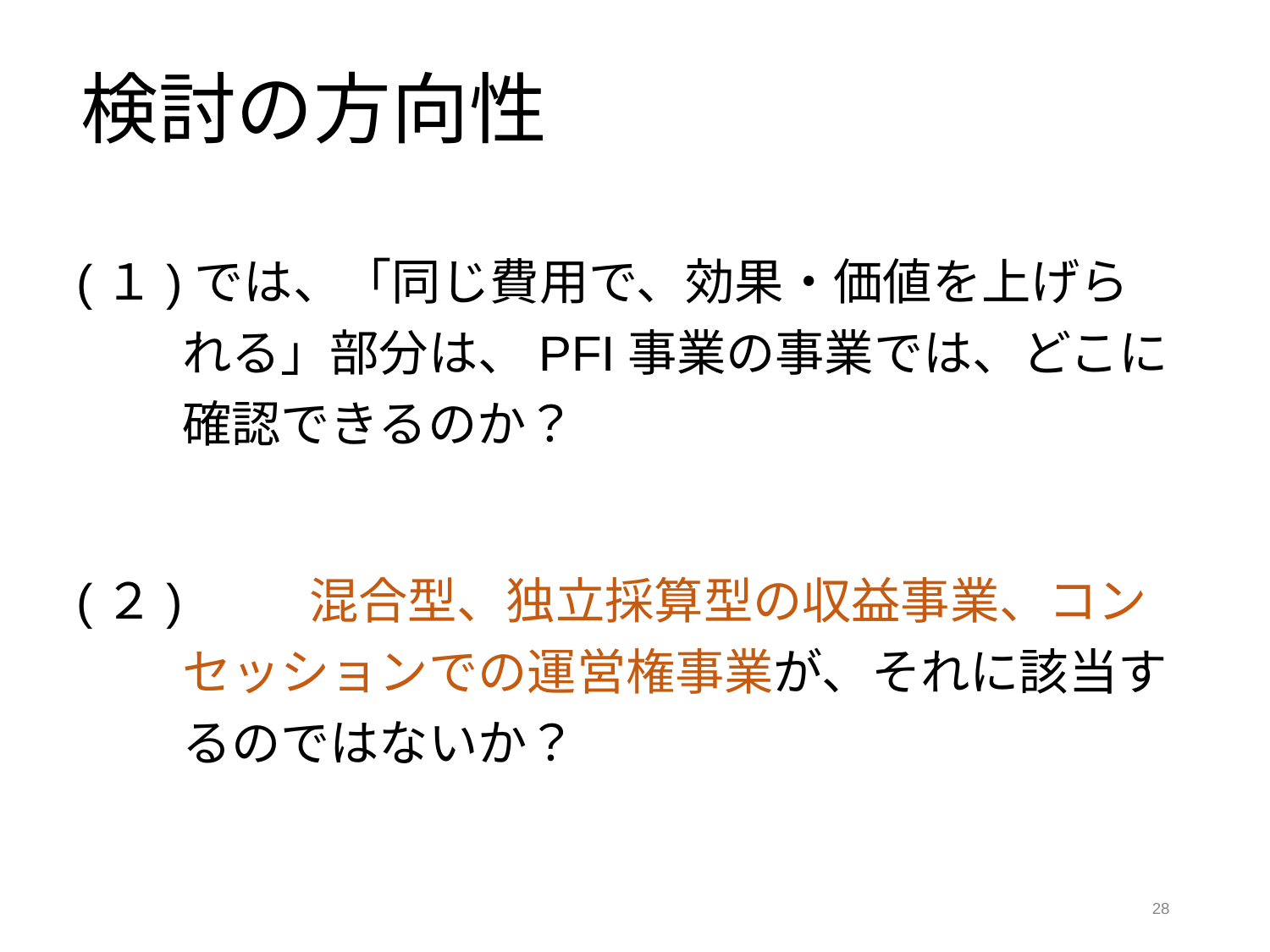

# 検討の方向性
(１)では、「同じ費用で、効果・価値を上げられる」部分は、PFI事業の事業では、どこに確認できるのか？

(２)	混合型、独立採算型の収益事業、コンセッションでの運営権事業が、それに該当するのではないか？
28